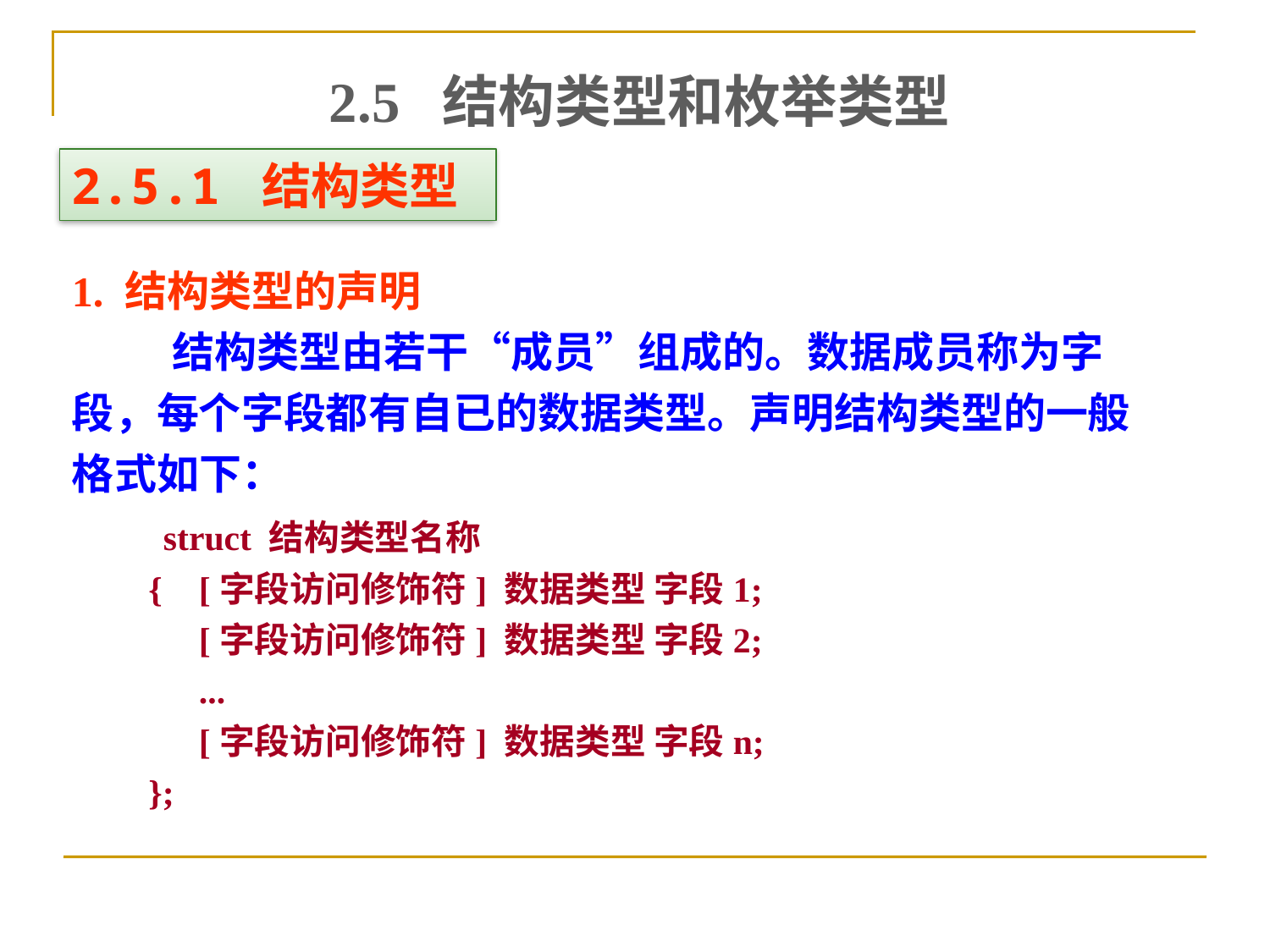

2.5  结构类型和枚举类型
2.5.1 结构类型
1. 结构类型的声明
     　结构类型由若干“成员”组成的。数据成员称为字段，每个字段都有自已的数据类型。声明结构类型的一般格式如下：
  　 struct 结构类型名称
   　{	[字段访问修饰符] 数据类型 字段1;
   	[字段访问修饰符] 数据类型 字段2;
   	...
   	[字段访问修饰符] 数据类型 字段n;
   　};